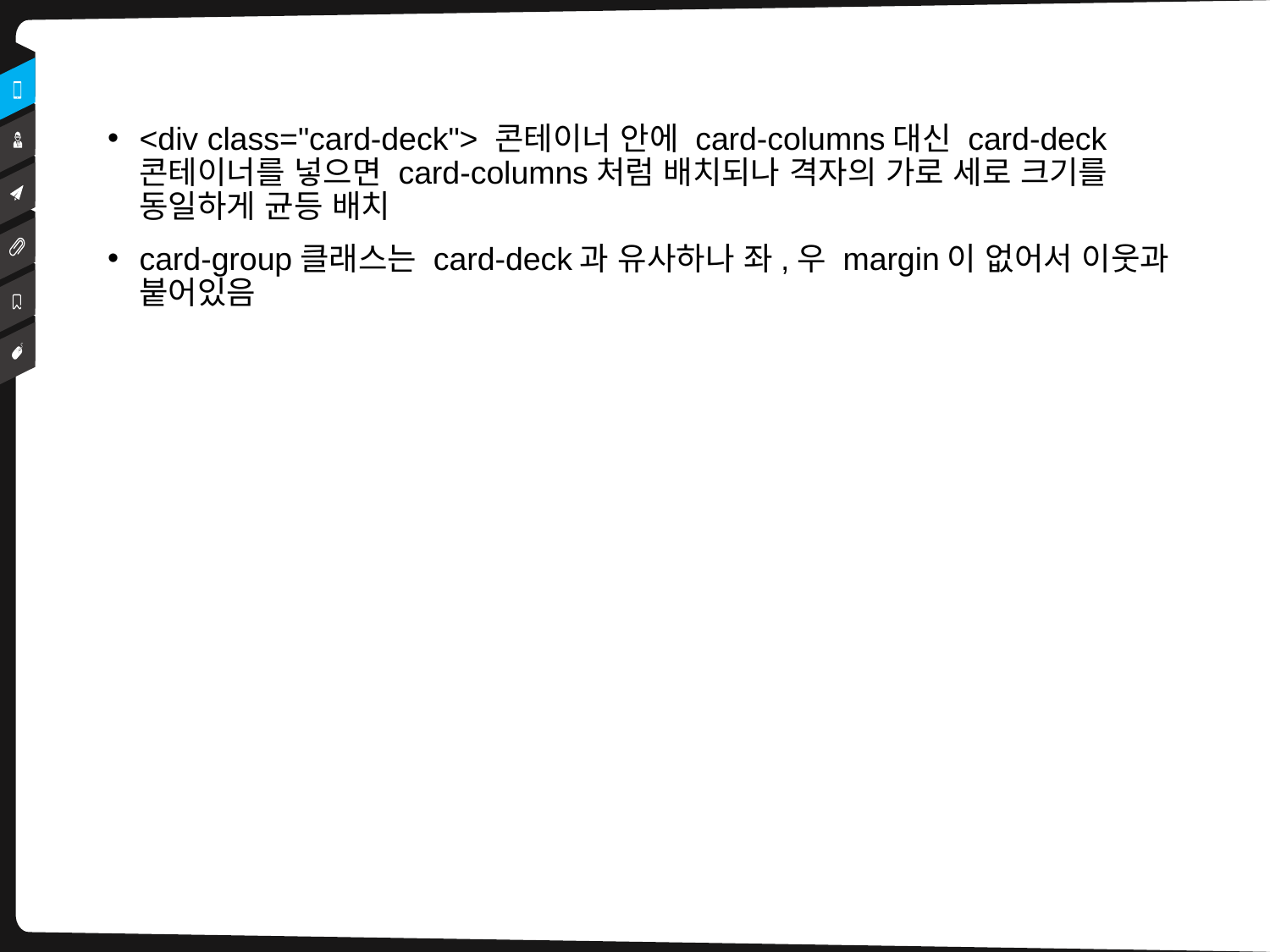

<div class="card-deck"> 콘테이너 안에 card-columns대신 card-deck콘테이너를 넣으면 card-columns처럼 배치되나 격자의 가로 세로 크기를 동일하게 균등 배치
card-group클래스는 card-deck과 유사하나 좌,우 margin이 없어서 이웃과 붙어있음